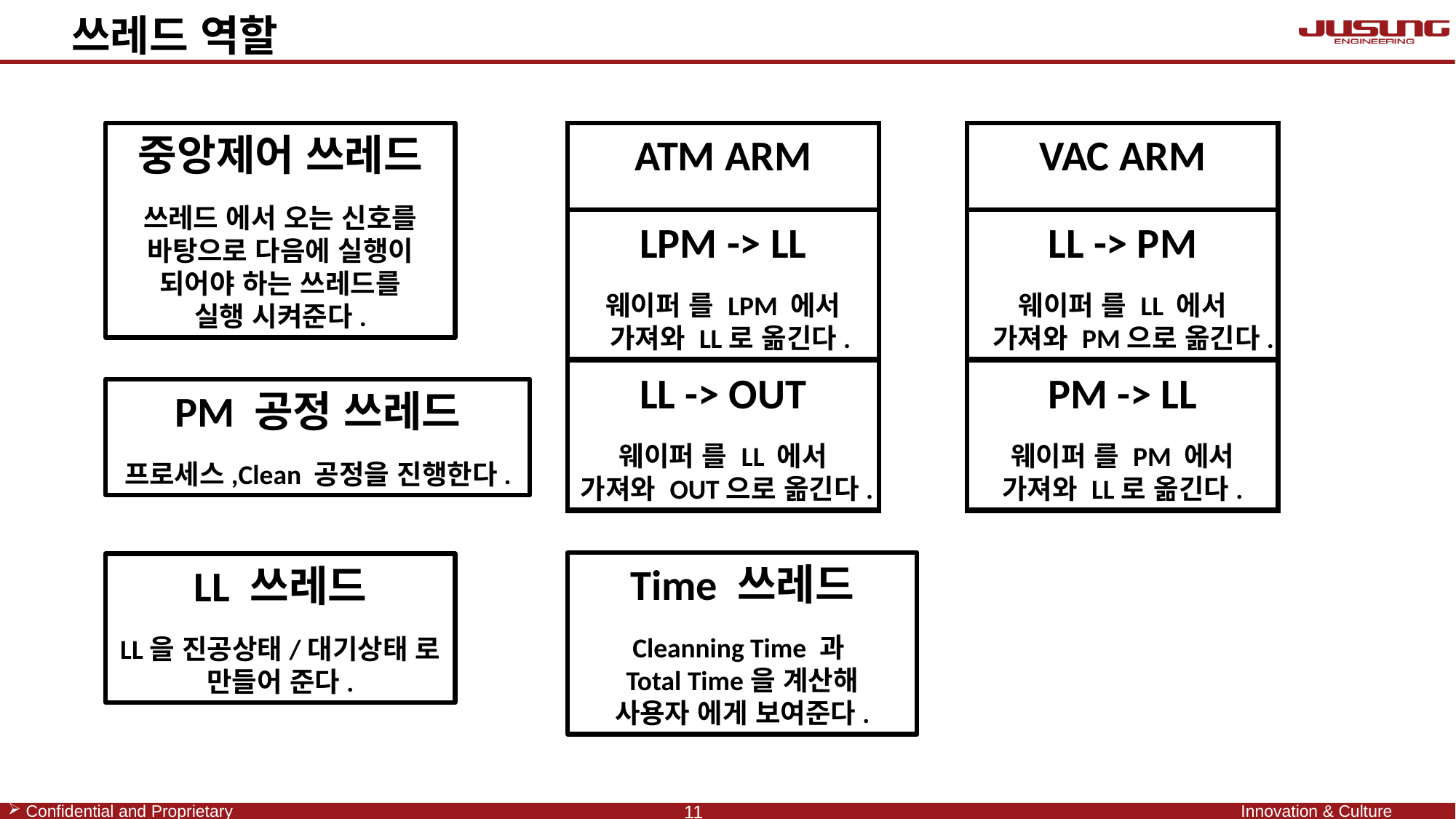

쓰레드 역할
중앙제어 쓰레드

쓰레드 에서 오는 신호를
바탕으로 다음에 실행이
되어야 하는 쓰레드를
실행 시켜준다.
ATM ARM
LPM -> LL

웨이퍼 를 LPM 에서
 가져와 LL로 옮긴다.
LL -> OUT

웨이퍼 를 LL 에서
가져와 OUT으로 옮긴다.
VAC ARM
LL -> PM

웨이퍼 를 LL 에서
 가져와 PM으로 옮긴다.
PM -> LL

웨이퍼 를 PM 에서
가져와 LL로 옮긴다.
PM 공정 쓰레드

프로세스,Clean 공정을 진행한다.
Time 쓰레드

Cleanning Time 과
Total Time을 계산해
사용자 에게 보여준다.
LL 쓰레드

LL을 진공상태/대기상태 로
만들어 준다.
11